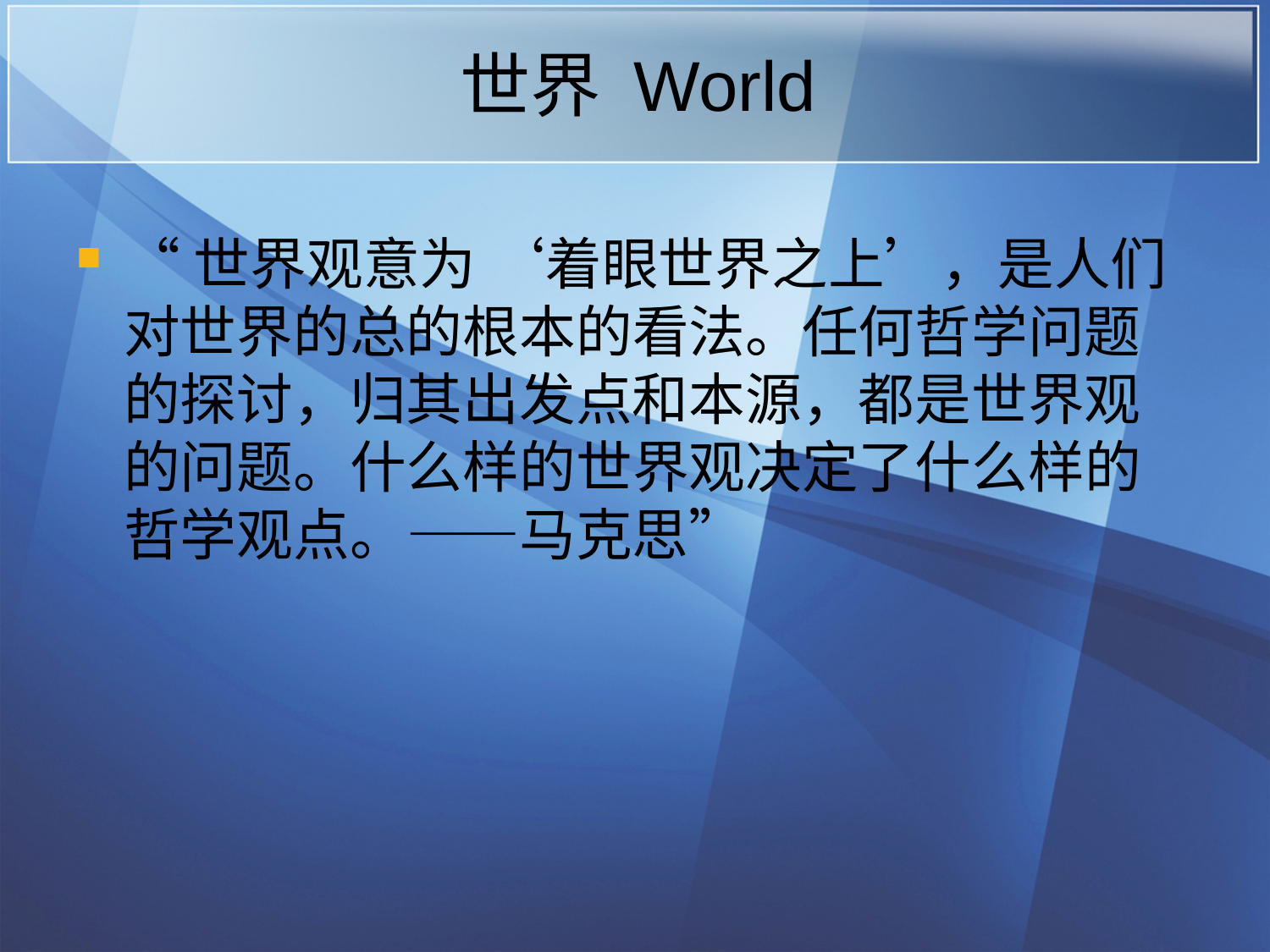

# 世界 World
“世界观意为 ‘着眼世界之上’，是人们对世界的总的根本的看法。任何哲学问题的探讨，归其出发点和本源，都是世界观的问题。什么样的世界观决定了什么样的哲学观点。——马克思”